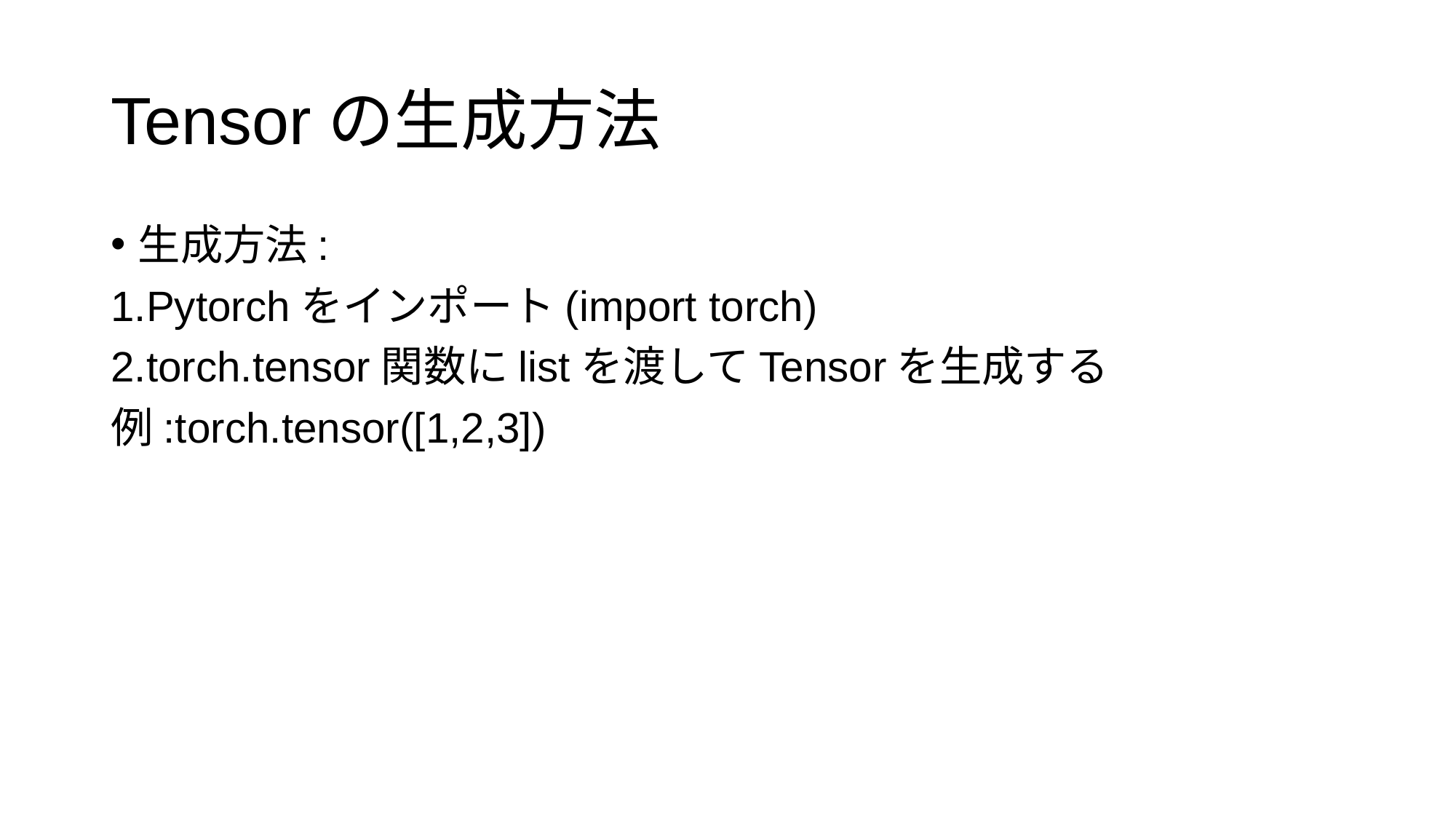

# Tensorの生成方法
生成方法:
1.Pytorchをインポート(import torch)
2.torch.tensor関数にlistを渡してTensorを生成する
例:torch.tensor([1,2,3])